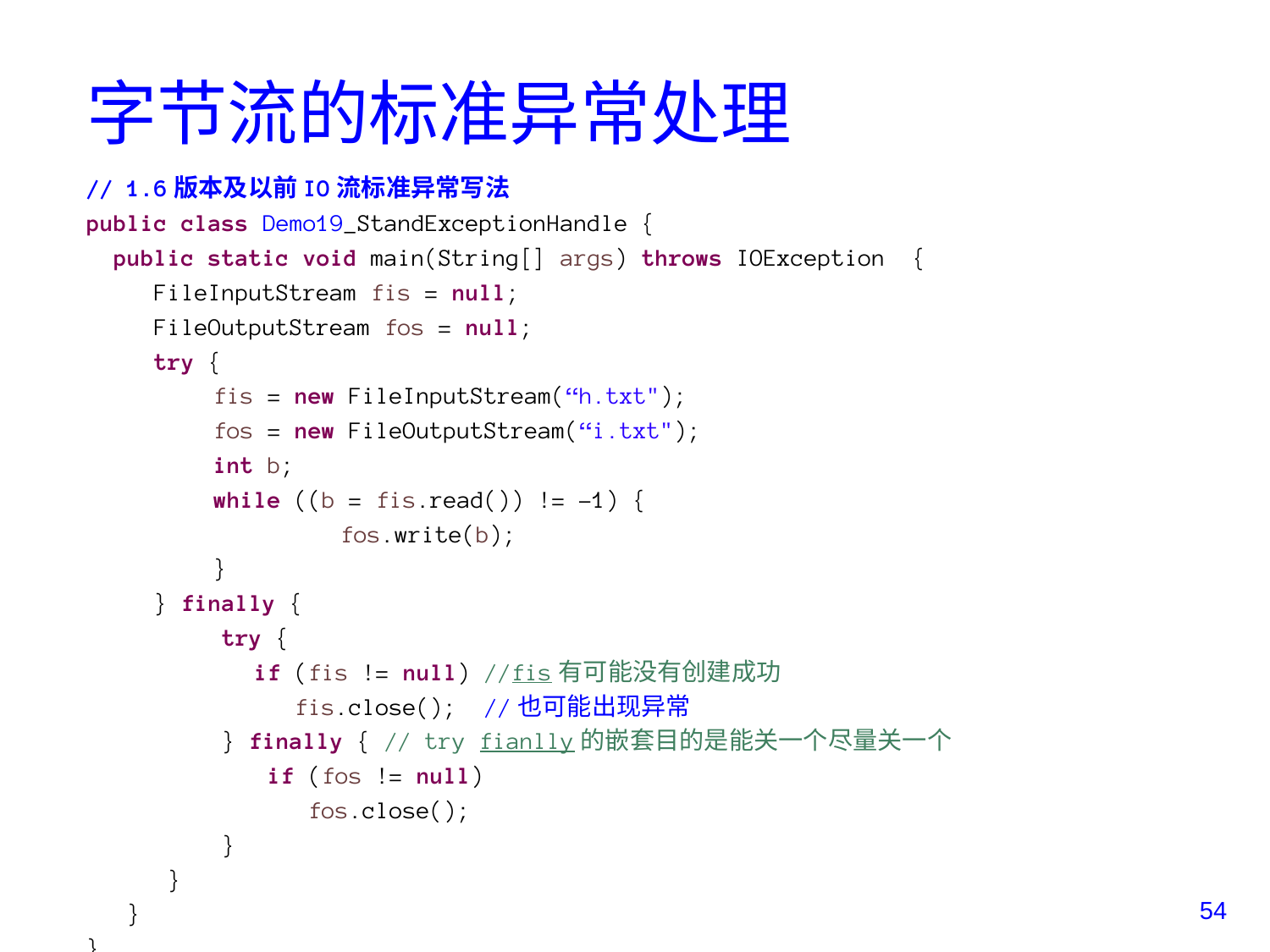

# 字节流的标准异常处理
// 1.6版本及以前IO流标准异常写法
public class Demo19_StandExceptionHandle {
  public static void main(String[] args) throws IOException  {
     FileInputStream fis = null;
     FileOutputStream fos = null;
     try {
	fis = new FileInputStream(“h.txt");
	fos = new FileOutputStream(“i.txt");
	int b;
	while ((b = fis.read()) != -1) {
		fos.write(b);
	}
     } finally {
          try {
	   if (fis != null) //fis有可能没有创建成功
	      fis.close();  //也可能出现异常
          } finally { // try fianlly的嵌套目的是能关一个尽量关一个
	    if (fos != null)
	       fos.close();
          }
      }
   }
}

54